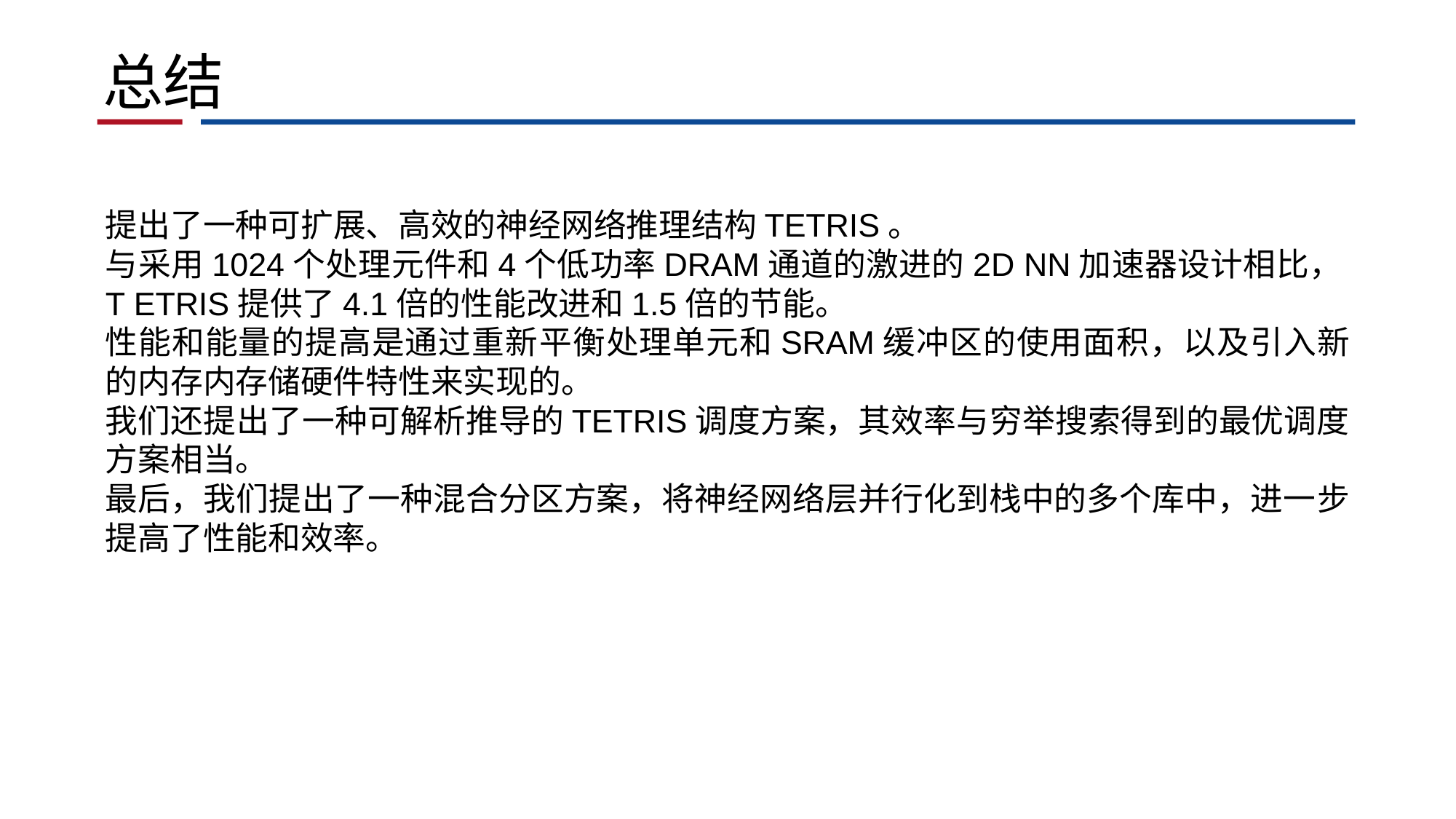

# 总结

提出了一种可扩展、高效的神经网络推理结构TETRIS。
与采用1024个处理元件和4个低功率DRAM通道的激进的2D NN加速器设计相比，T ETRIS提供了4.1倍的性能改进和1.5倍的节能。
性能和能量的提高是通过重新平衡处理单元和SRAM缓冲区的使用面积，以及引入新的内存内存储硬件特性来实现的。
我们还提出了一种可解析推导的TETRIS调度方案，其效率与穷举搜索得到的最优调度方案相当。
最后，我们提出了一种混合分区方案，将神经网络层并行化到栈中的多个库中，进一步提高了性能和效率。
26